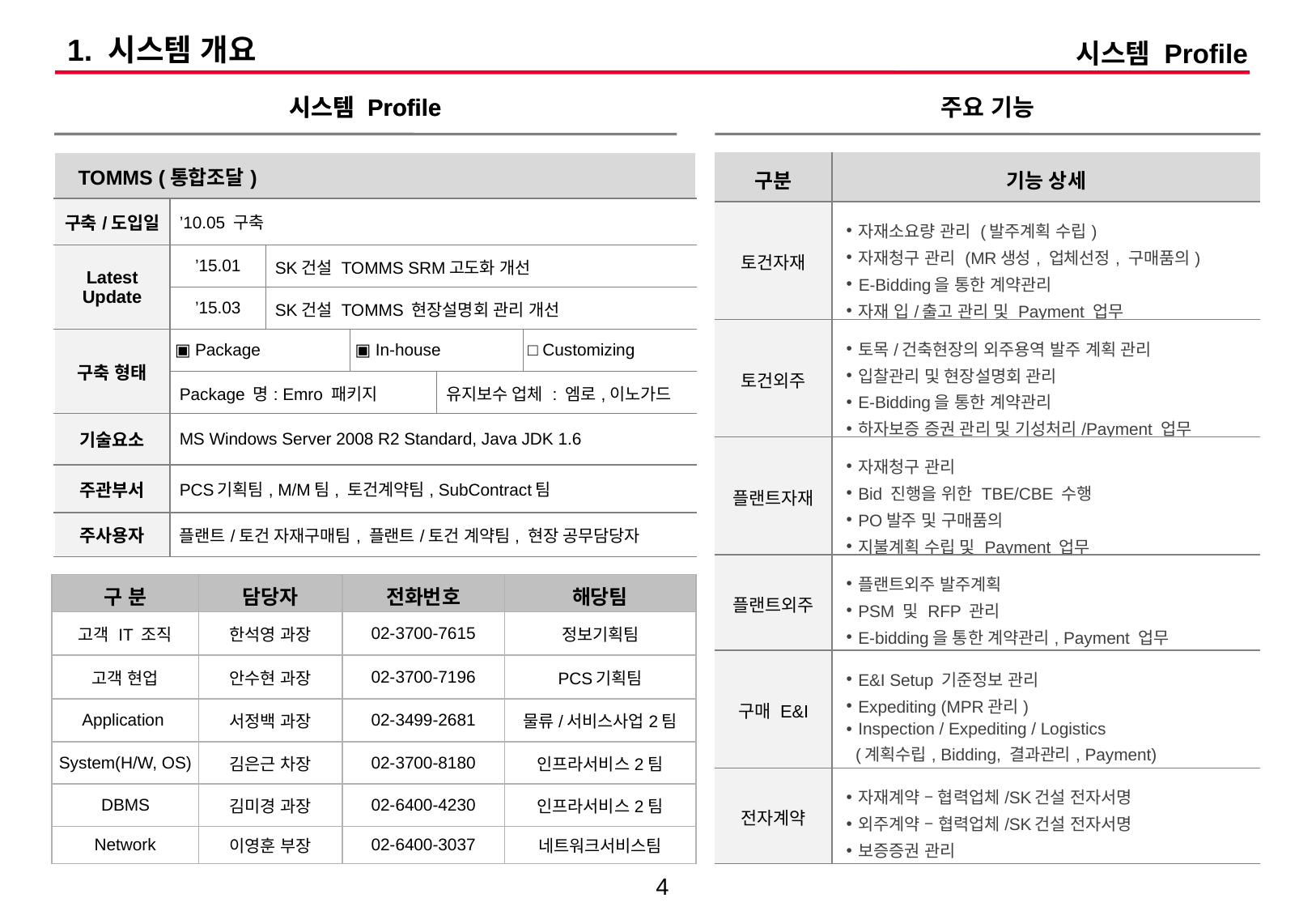

# 1. 시스템 개요
시스템 Profile
시스템 Profile

시스템 Profile

주요 기능

| TOMMS (통합조달) |  |  |  |  |  |
| --- | --- | --- | --- | --- | --- |
| 구축/도입일 | ’10.05 구축 |  |  |  |  |
| Latest Update | ’15.01 | SK건설 TOMMS SRM고도화 개선 |  |  |  |
|  | ’15.03 | SK건설 TOMMS 현장설명회 관리 개선 |  |  |  |
| 구축 형태 | ▣ Package |  | ▣ In-house |  | □ Customizing |
|  | Package 명: Emro 패키지 |  |  | 유지보수 업체 : 엠로,이노가드 |  |
| 기술요소 | MS Windows Server 2008 R2 Standard, Java JDK 1.6 |  |  |  |  |
| 주관부서 | PCS기획팀, M/M팀, 토건계약팀, SubContract팀 |  |  |  |  |
| 주사용자 | 플랜트/토건 자재구매팀, 플랜트/토건 계약팀, 현장 공무담당자 |  |  |  |  |
| 구분 | 기능 상세 |
| --- | --- |
| 토건자재 | 자재소요량 관리 (발주계획 수립) 자재청구 관리 (MR생성, 업체선정, 구매품의) E-Bidding을 통한 계약관리 자재 입/출고 관리 및 Payment 업무 |
| 토건외주 | 토목/건축현장의 외주용역 발주 계획 관리 입찰관리 및 현장설명회 관리 E-Bidding을 통한 계약관리 하자보증 증권 관리 및 기성처리/Payment 업무 |
| 플랜트자재 | 자재청구 관리 Bid 진행을 위한 TBE/CBE 수행 PO발주 및 구매품의 지불계획 수립 및 Payment 업무 |
| 플랜트외주 | 플랜트외주 발주계획 PSM 및 RFP 관리 E-bidding을 통한 계약관리, Payment 업무 |
| 구매 E&I | E&I Setup 기준정보 관리 Expediting (MPR관리) Inspection / Expediting / Logistics (계획수립, Bidding, 결과관리, Payment) |
| 전자계약 | 자재계약 – 협력업체/SK건설 전자서명 외주계약 – 협력업체/SK건설 전자서명 보증증권 관리 |
| 구 분 | 담당자 | 전화번호 | 해당팀 |
| --- | --- | --- | --- |
| 고객 IT 조직 | 한석영 과장 | 02-3700-7615 | 정보기획팀 |
| 고객 현업 | 안수현 과장 | 02-3700-7196 | PCS기획팀 |
| Application | 서정백 과장 | 02-3499-2681 | 물류/서비스사업2팀 |
| System(H/W, OS) | 김은근 차장 | 02-3700-8180 | 인프라서비스2팀 |
| DBMS | 김미경 과장 | 02-6400-4230 | 인프라서비스2팀 |
| Network | 이영훈 부장 | 02-6400-3037 | 네트워크서비스팀 |